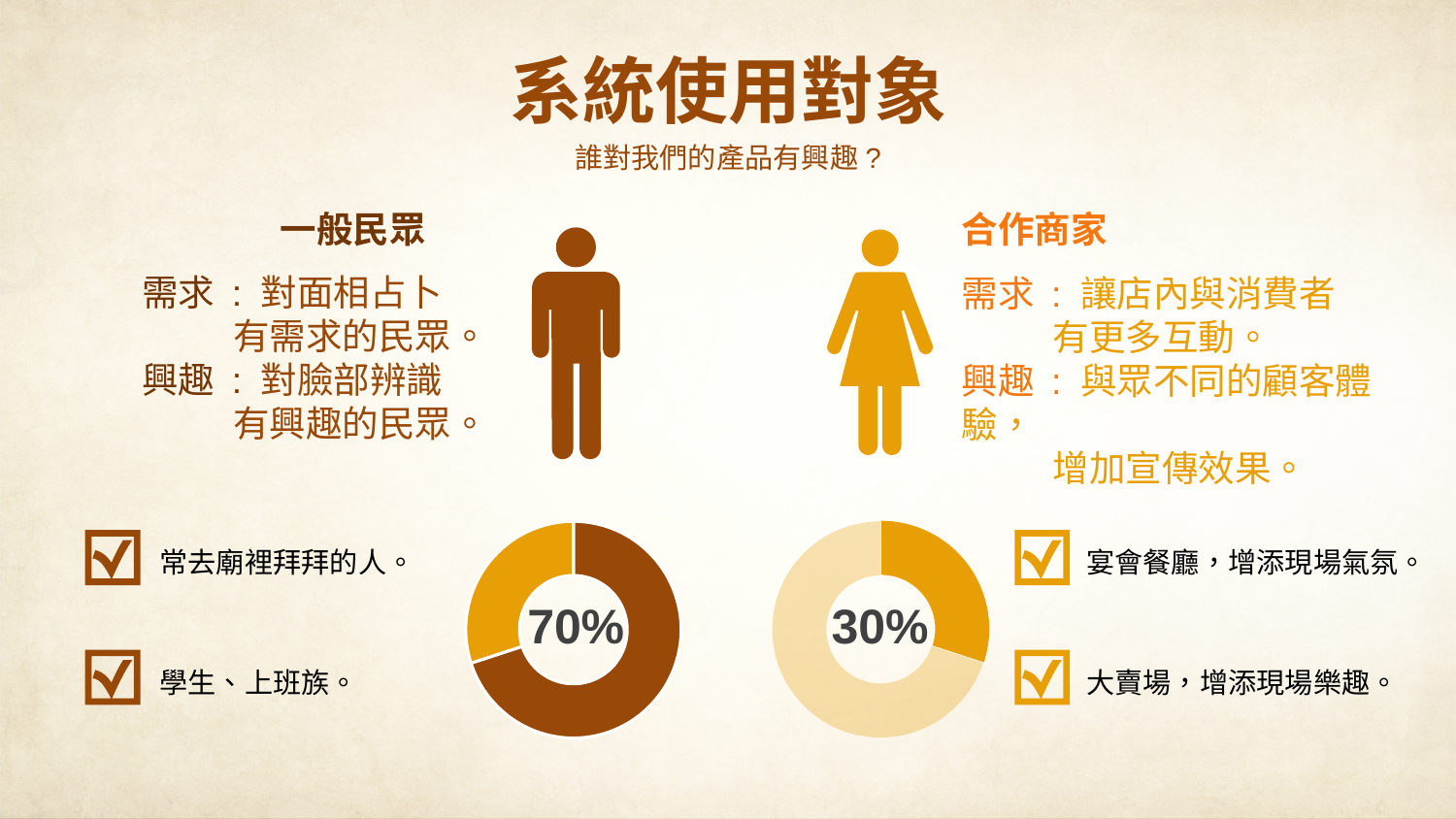

系統使用對象
誰對我們的產品有興趣?
合作商家
需求 : 讓店內與消費者
          有更多互動。
興趣 : 與眾不同的顧客體驗，
          增加宣傳效果。
一般民眾
需求 : 對面相占卜
          有需求的民眾。
興趣 : 對臉部辨識
          有興趣的民眾。

### Chart

| Category | % |
|---|---|
| colored | 70.0 |
| blank | 30.0 |

### Chart

| Category | % |
|---|---|
| colored | 30.0 |
| blank | 70.0 |

常去廟裡拜拜的人。
宴會餐廳，增添現場氣氛。
70%
30%

學生、上班族。
大賣場，增添現場樂趣。